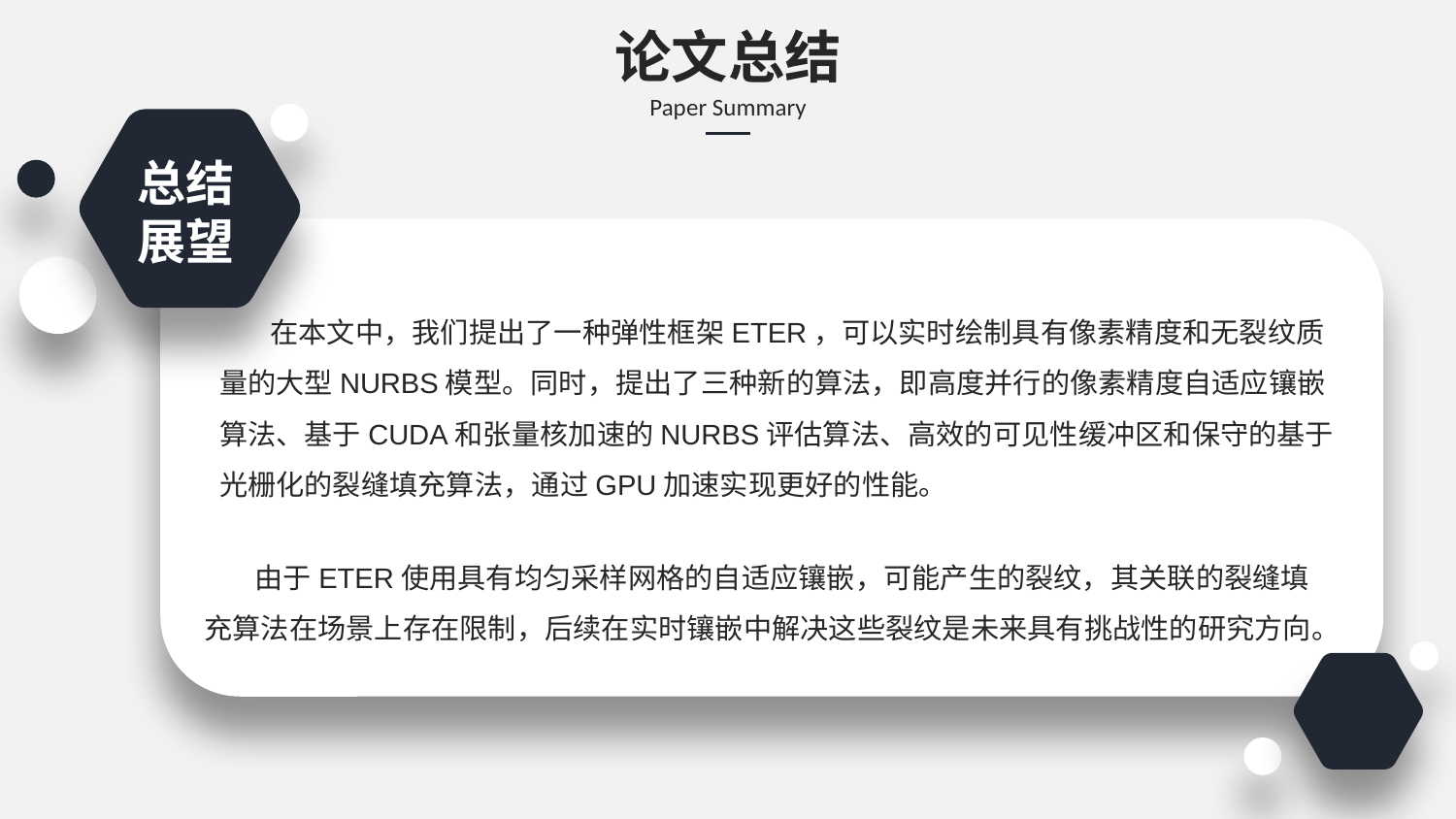

论文总结
Paper Summary

总结展望

       在本文中，我们提出了一种弹性框架ETER，可以实时绘制具有像素精度和无裂纹质量的大型NURBS模型。同时，提出了三种新的算法，即高度并行的像素精度自适应镶嵌算法、基于CUDA和张量核加速的NURBS评估算法、高效的可见性缓冲区和保守的基于光栅化的裂缝填充算法，通过GPU加速实现更好的性能。
       由于ETER使用具有均匀采样网格的自适应镶嵌，可能产生的裂纹，其关联的裂缝填充算法在场景上存在限制，后续在实时镶嵌中解决这些裂纹是未来具有挑战性的研究方向。